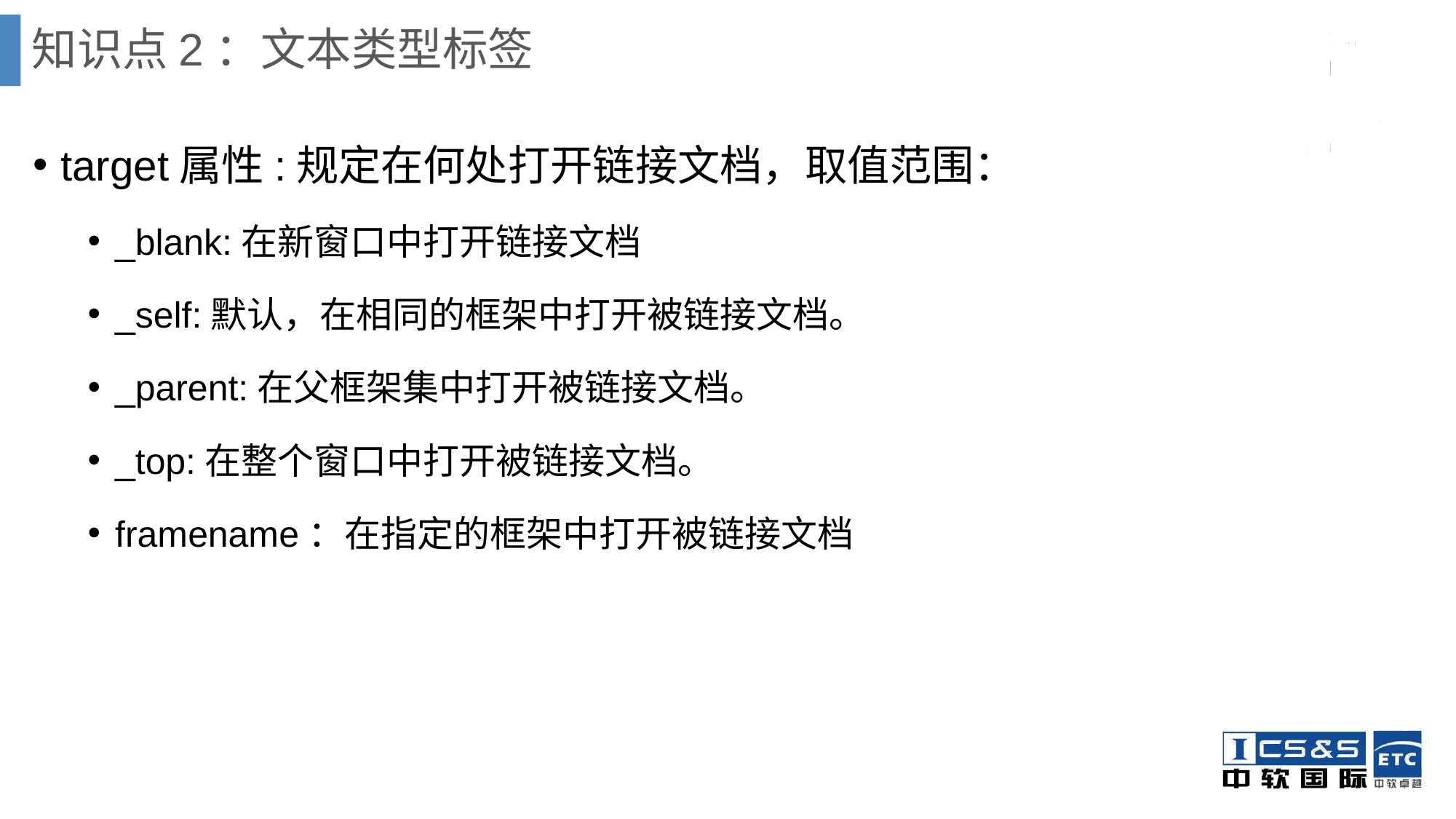

# 知识点2：文本类型标签
target属性:规定在何处打开链接文档，取值范围：
_blank:在新窗口中打开链接文档
_self:默认，在相同的框架中打开被链接文档。
_parent:在父框架集中打开被链接文档。
_top:在整个窗口中打开被链接文档。
framename：在指定的框架中打开被链接文档